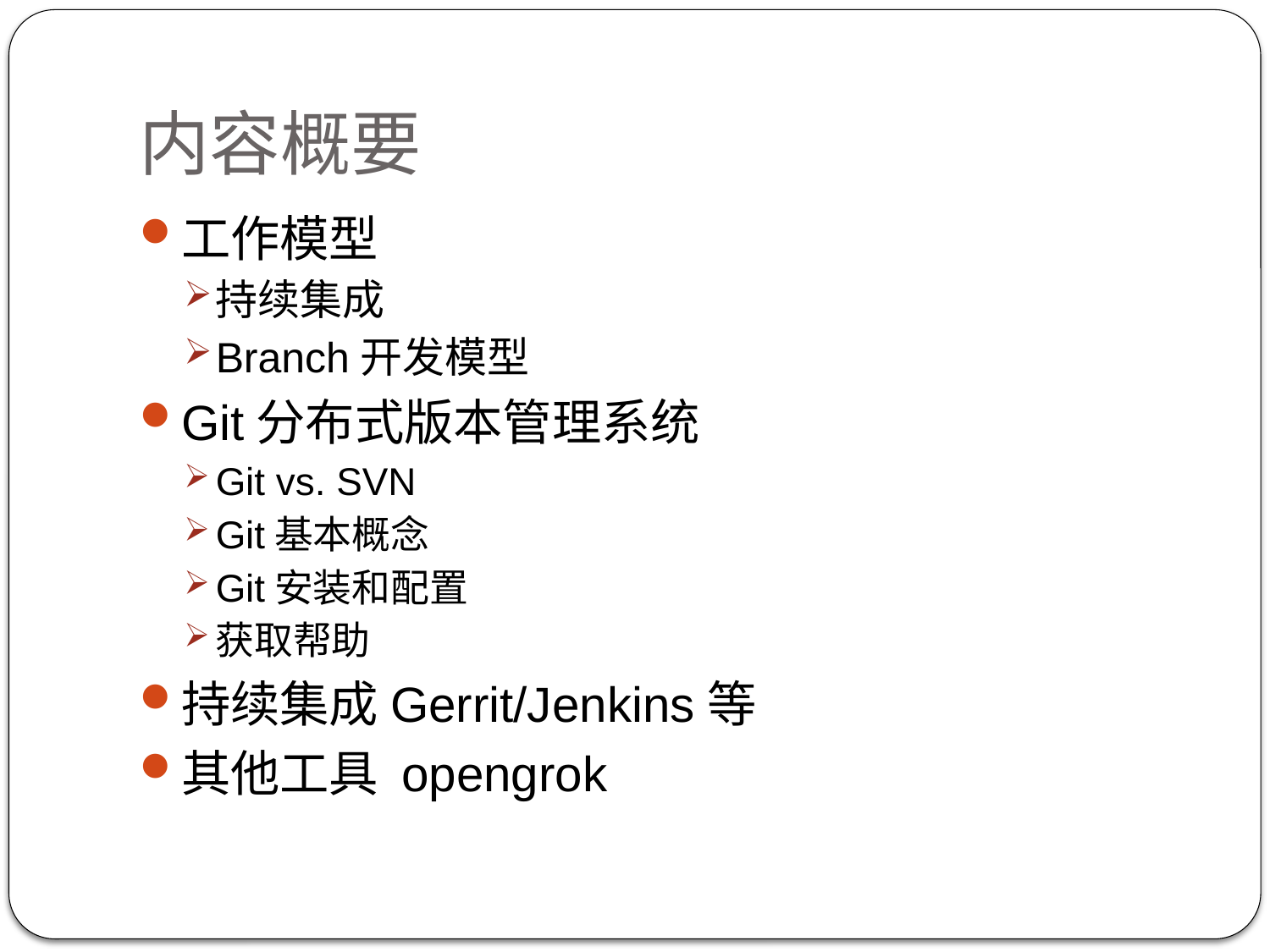

# 内容概要
工作模型
持续集成
Branch开发模型
Git分布式版本管理系统
Git vs. SVN
Git基本概念
Git安装和配置
获取帮助
持续集成Gerrit/Jenkins等
其他工具 opengrok